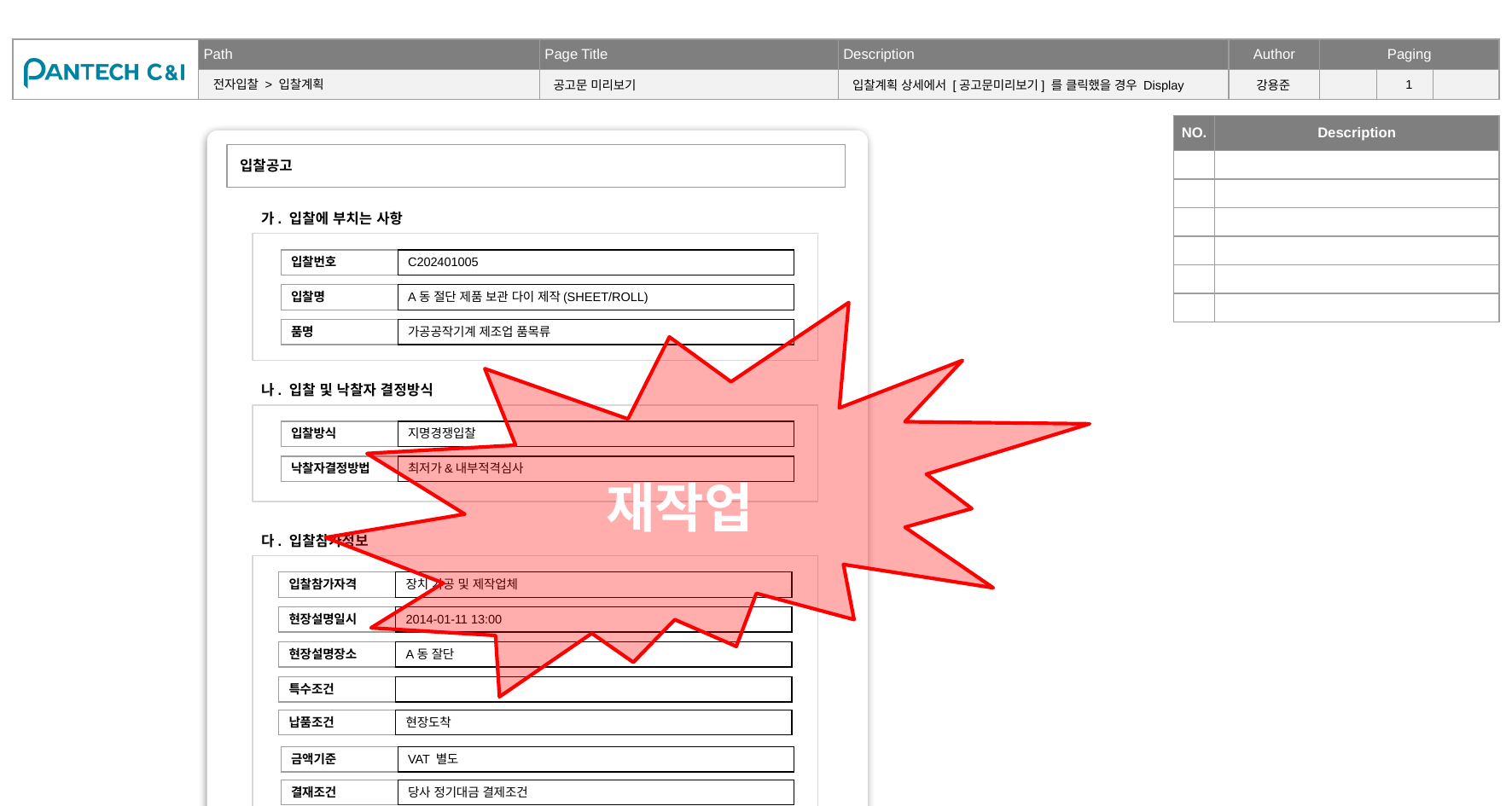

전자입찰 > 입찰계획
1
공고문 미리보기
입찰계획 상세에서 [공고문미리보기] 를 클릭했을 경우 Display
강용준
| NO. | Description |
| --- | --- |
|  |  |
|  |  |
|  |  |
|  |  |
|  |  |
|  |  |

| 입찰공고 |
| --- |
가. 입찰에 부치는 사항

| 입찰번호 | C202401005 |
| --- | --- |
| 입찰명 | A동 절단 제품 보관 다이 제작(SHEET/ROLL) |
| --- | --- |
재작업
| 품명 | 가공공작기계 제조업 품목류 |
| --- | --- |
나. 입찰 및 낙찰자 결정방식

| 입찰방식 | 지명경쟁입찰 |
| --- | --- |
| 낙찰자결정방법 | 최저가&내부적격심사 |
| --- | --- |
다. 입찰참가정보

| 입찰참가자격 | 장치 가공 및 제작업체 |
| --- | --- |
| 현장설명일시 | 2014-01-11 13:00 |
| --- | --- |
| 현장설명장소 | A동 잘단 |
| --- | --- |
| 특수조건 |  |
| --- | --- |
| 납품조건 | 현장도착 |
| --- | --- |
| 금액기준 | VAT 별도 |
| --- | --- |
| 결재조건 | 당사 정기대금 결제조건 |
| --- | --- |
라. 참고사항

| 입찰담당자 | 지명경쟁입찰 |
| --- | --- |
| 입찰담당부서 | 생산2파트 |
| --- | --- |
내역방식이 파일등록 일 경우 아래와 같이 Display
라. 전자입찰 등록서류
| 세부내역 | 팬택입찰\_세부파일\_첨부.docx |
| --- | --- |

| 제출시작일시 | 2014-01-11 13:00 |
| --- | --- |
| 제출마감일시 | 2014-01-12 13:00 |
| --- | --- |

| 세부내역 |  |
| --- | --- |
| 품목명 | 규격 | 수량 | 단위 |
| --- | --- | --- | --- |
| 페수처리슬러지 | ton | 1 | ton |
| 재박커튼 | 200\*200 | 14 | Ea |
닫기
인쇄하기